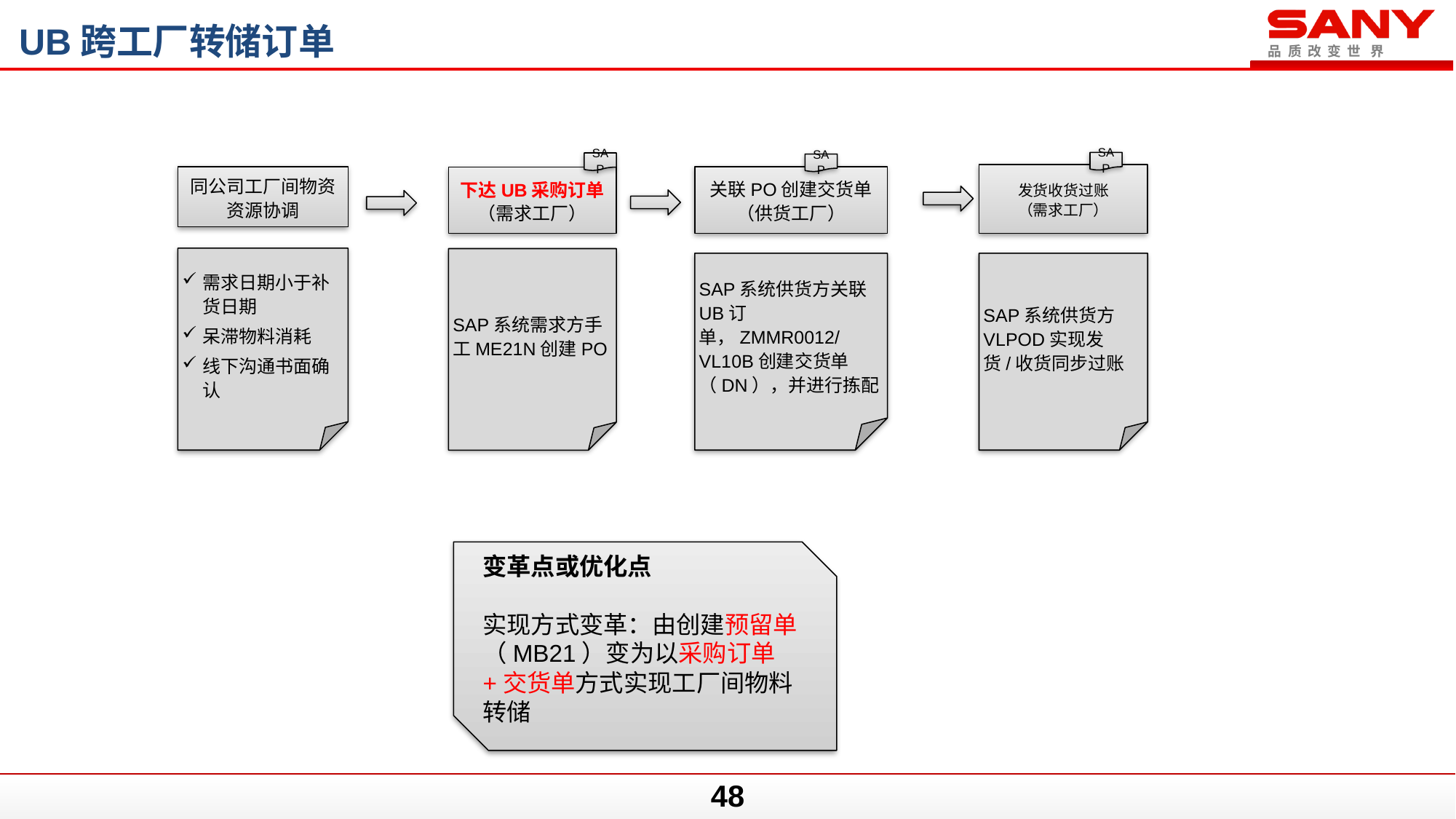

UB跨工厂转储订单
SAP
SAP
SAP
发货收货过账
（需求工厂）
同公司工厂间物资资源协调
关联PO创建交货单（供货工厂）
下达UB采购订单
（需求工厂）

需求日期小于补货日期
呆滞物料消耗
线下沟通书面确认
SAP系统需求方手工ME21N创建PO
SAP系统供货方关联UB订单，ZMMR0012/VL10B创建交货单（DN），并进行拣配
SAP系统供货方VLPOD实现发货/收货同步过账

变革点或优化点

实现方式变革：由创建预留单（MB21）变为以采购订单+交货单方式实现工厂间物料转储